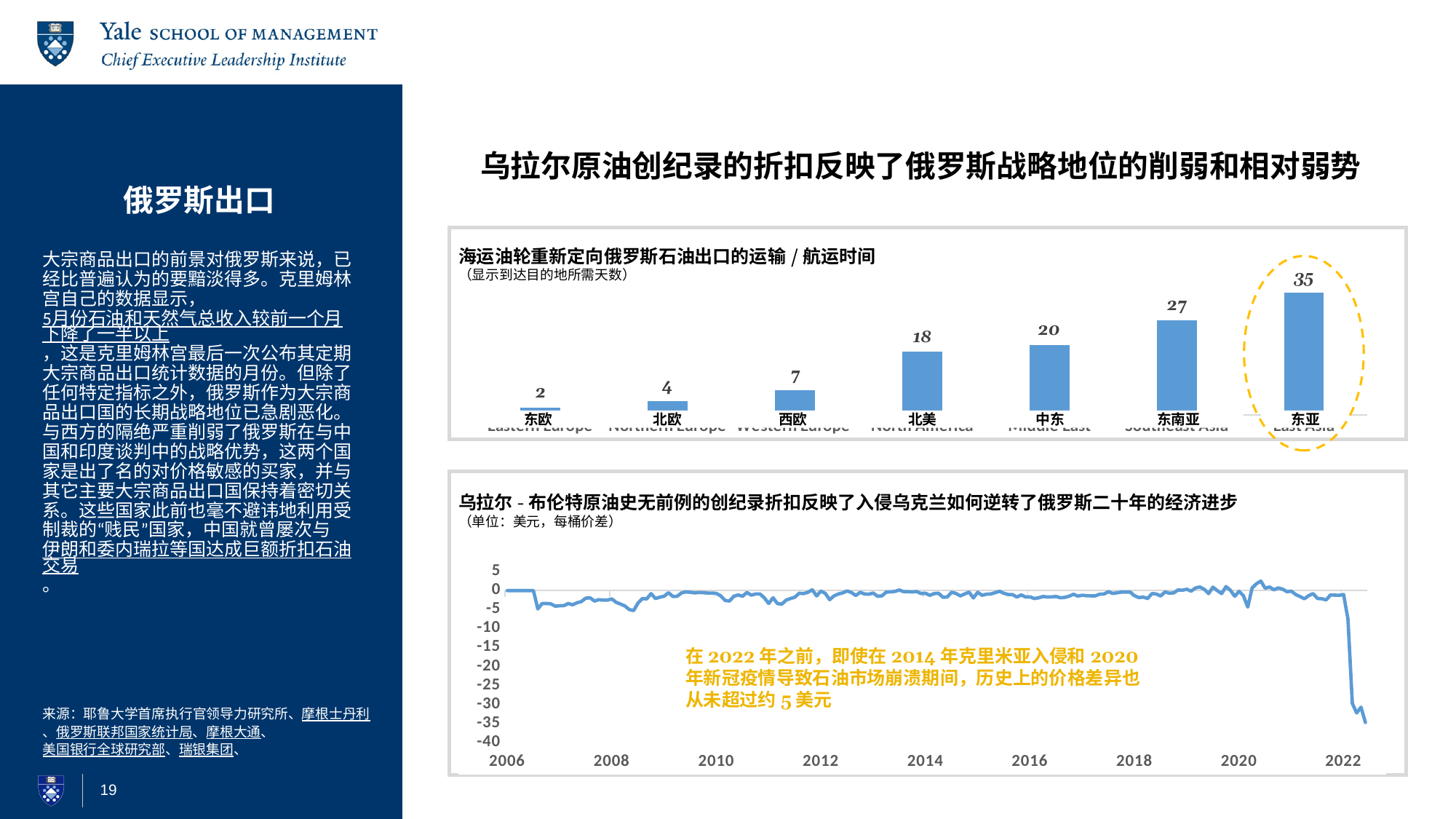

# 俄罗斯出口
乌拉尔原油创纪录的折扣反映了俄罗斯战略地位的削弱和相对弱势

海运油轮重新定向俄罗斯石油出口的运输/航运时间
（显示到达目的地所需天数）
大宗商品出口的前景对俄罗斯来说，已经比普遍认为的要黯淡得多。克里姆林宫自己的数据显示，5月份石油和天然气总收入较前一个月下降了一半以上，这是克里姆林宫最后一次公布其定期大宗商品出口统计数据的月份。但除了任何特定指标之外，俄罗斯作为大宗商品出口国的长期战略地位已急剧恶化。与西方的隔绝严重削弱了俄罗斯在与中国和印度谈判中的战略优势，这两个国家是出了名的对价格敏感的买家，并与其它主要大宗商品出口国保持着密切关系。这些国家此前也毫不避讳地利用受制裁的“贱民”国家，中国就曾屡次与伊朗和委内瑞拉等国达成巨额折扣石油交易。

### Chart

| Category |  |
|---|---|
| Eastern Europe | 2.0 |
| Northern Europe | 4.0 |
| Western Europe  | 7.0 |
| North America | 18.0 |
| Middle East | 20.0 |
| Southeast Asia | 27.0 |
| East Asia | 35.0 |
东欧
北欧
西欧
北美
中东
东南亚
东亚

乌拉尔-布伦特原油史无前例的创纪录折扣反映了入侵乌克兰如何逆转了俄罗斯二十年的经济进步
（单位：美元，每桶价差）

### Chart

| Category |  |
|---|---|
| 44742 | -34.7 |
| 44712 | -30.7 |
| 44680 | -32.2 |
| 44651 | -29.7 |
| 44620 | -7.5 |
| 44592 | -1.05 |
| 44561 | -1.25 |
| 44530 | -1.2 |
| 44498 | -1.15 |
| 44469 | -2.45 |
| 44439 | -2.15 |
| 44407 | -2.07 |
| 44377 | -0.8 |
| 44347 | -1.33 |
| 44316 | -2.15 |
| 44286 | -1.58 |
| 44253 | -1.03 |
| 44225 | -0.15 |
| 44196 | -0.3 |
| 44165 | 0.37 |
| 44134 | 0.7 |
| 44104 | 0.2 |
| 44074 | 0.95 |
| 44043 | 0.6 |
| 44012 | 2.5 |
| 43980 | 1.8 |
| 43951 | 0.7 |
| 43921 | -4.35 |
| 43889 | -1.35 |
| 43861 | -0.2 |
| 43830 | -1.5 |
| 43798 | 0.1 |
| 43769 | 1.05 |
| 43738 | -0.8 |
| 43707 | 0.0 |
| 43677 | 0.9 |
| 43644 | -0.8 |
| 43616 | 0.35 |
| 43585 | 0.93 |
| 43553 | 0.69 |
| 43524 | -0.15 |
| 43496 | 0.35 |
| 43465 | 0.1 |
| 43434 | 0.15 |
| 43404 | -0.6 |
| 43371 | -0.71 |
| 43343 | -0.35 |
| 43312 | -1.43 |
| 43280 | -0.9 |
| 43251 | -0.8 |
| 43220 | -2.1 |
| 43189 | -1.7 |
| 43159 | -1.85 |
| 43131 | -1.35 |
| 43098 | -0.4 |
| 43069 | -0.4 |
| 43039 | -0.4 |
| 43007 | -0.58 |
| 42978 | -0.75 |
| 42947 | -0.3 |
| 42916 | -0.9 |
| 42886 | -0.95 |
| 42853 | -1.38 |
| 42825 | -1.38 |
| 42794 | -1.35 |
| 42766 | -1.23 |
| 42734 | -1.45 |
| 42704 | -0.98 |
| 42674 | -1.47 |
| 42643 | -1.78 |
| 42613 | -1.9 |
| 42580 | -1.55 |
| 42551 | -1.65 |
| 42521 | -1.7 |
| 42489 | -1.55 |
| 42460 | -1.9 |
| 42429 | -2.1 |
| 42398 | -1.65 |
| 42369 | -1.7 |
| 42338 | -1.15 |
| 42307 | -1.7 |
| 42277 | -1.08 |
| 42247 | -1.05 |
| 42216 | -0.7 |
| 42185 | -0.19 |
| 42153 | -0.55 |
| 42124 | -0.9 |
| 42094 | -0.95 |
| 42062 | -1.25 |
| 42034 | -0.45 |
| 42004 | -1.95 |
| 41971 | -0.4 |
| 41943 | -0.9 |
| 41912 | -1.4 |
| 41880 | -0.75 |
| 41851 | -0.45 |
| 41820 | -1.7 |
| 41789 | -1.75 |
| 41759 | -0.7 |
| 41729 | -0.8 |
| 41698 | -1.25 |
| 41670 | -0.7 |
| 41639 | -0.8 |
| 41607 | -0.25 |
| 41578 | -0.35 |
| 41547 | -0.3 |
| 41516 | -0.3 |
| 41486 | 0.15 |
| 41453 | -0.22 |
| 41425 | -0.35 |
| 41394 | -0.4 |
| 41362 | -1.4 |
| 41333 | -1.5 |
| 41305 | -0.65 |
| 41274 | -0.95 |
| 41243 | -0.9 |
| 41213 | -0.45 |
| 41180 | -1.3 |
| 41152 | -0.5 |
| 41121 | -0.1 |
| 41089 | -0.6 |
| 41060 | -0.9 |
| 41029 | -1.4 |
| 40998 | -2.4 |
| 40968 | -0.75 |
| 40939 | -0.15 |
| 40907 | -1.4 |
| 40877 | 0.2 |
| 40847 | -0.45 |
| 40816 | -0.8 |
| 40786 | -0.7 |
| 40753 | -1.75 |
| 40724 | -2.1 |
| 40694 | -2.5 |
| 40662 | -3.6 |
| 40633 | -3.4 |
| 40602 | -1.9 |
| 40574 | -3.4 |
| 40543 | -1.9 |
| 40512 | -0.9 |
| 40480 | -0.9 |
| 40451 | -1.2 |
| 40421 | -0.5 |
| 40389 | -1.5 |
| 40359 | -1.15 |
| 40329 | -1.5 |
| 40298 | -2.75 |
| 40268 | -2.6 |
| 40235 | -1.4 |
| 40207 | -0.75 |
| 40178 | -0.65 |
| 40147 | -0.65 |
| 40116 | -0.55 |
| 40086 | -0.5 |
| 40056 | -0.6 |
| 40025 | -0.45 |
| 39994 | -0.35 |
| 39962 | -0.6 |
| 39933 | -1.5 |
| 39903 | -1.55 |
| 39871 | -0.55 |
| 39843 | -1.5 |
| 39813 | -1.75 |
| 39780 | -2.1 |
| 39752 | -0.8 |
| 39721 | -2.2 |
| 39689 | -2.1 |
| 39660 | -3.3 |
| 39629 | -5.25 |
| 39598 | -5.0 |
| 39568 | -4.05 |
| 39538 | -3.55 |
| 39507 | -3.1 |
| 39478 | -2.2 |
| 39447 | -2.5 |
| 39416 | -2.5 |
| 39386 | -2.4 |
| 39353 | -2.75 |
| 39325 | -1.9 |
| 39294 | -2.0 |
| 39262 | -2.9 |
| 39233 | -3.2 |
| 39202 | -3.75 |
| 39171 | -3.4 |
| 39141 | -3.95 |
| 39113 | -4.0 |
| 39080 | -4.1 |
| 39051 | -3.5 |
| 39021 | -3.4 |
| 38989 | -3.4 |
| 38960 | -4.85 |
| 38929 | 0.0 |
| 38898 | 0.0 |
| 38868 | 0.0 |
| 38835 | 0.0 |
| 38807 | 0.0 |
| 38776 | 0.0 |
| 38748 | 0.0 |
来源：耶鲁大学首席执行官领导力研究所、摩根士丹利、俄罗斯联邦国家统计局、摩根大通、美国银行全球研究部、瑞银集团、
在2022年之前，即使在2014年克里米亚入侵和2020年新冠疫情导致石油市场崩溃期间，历史上的价格差异也从未超过约5美元
19